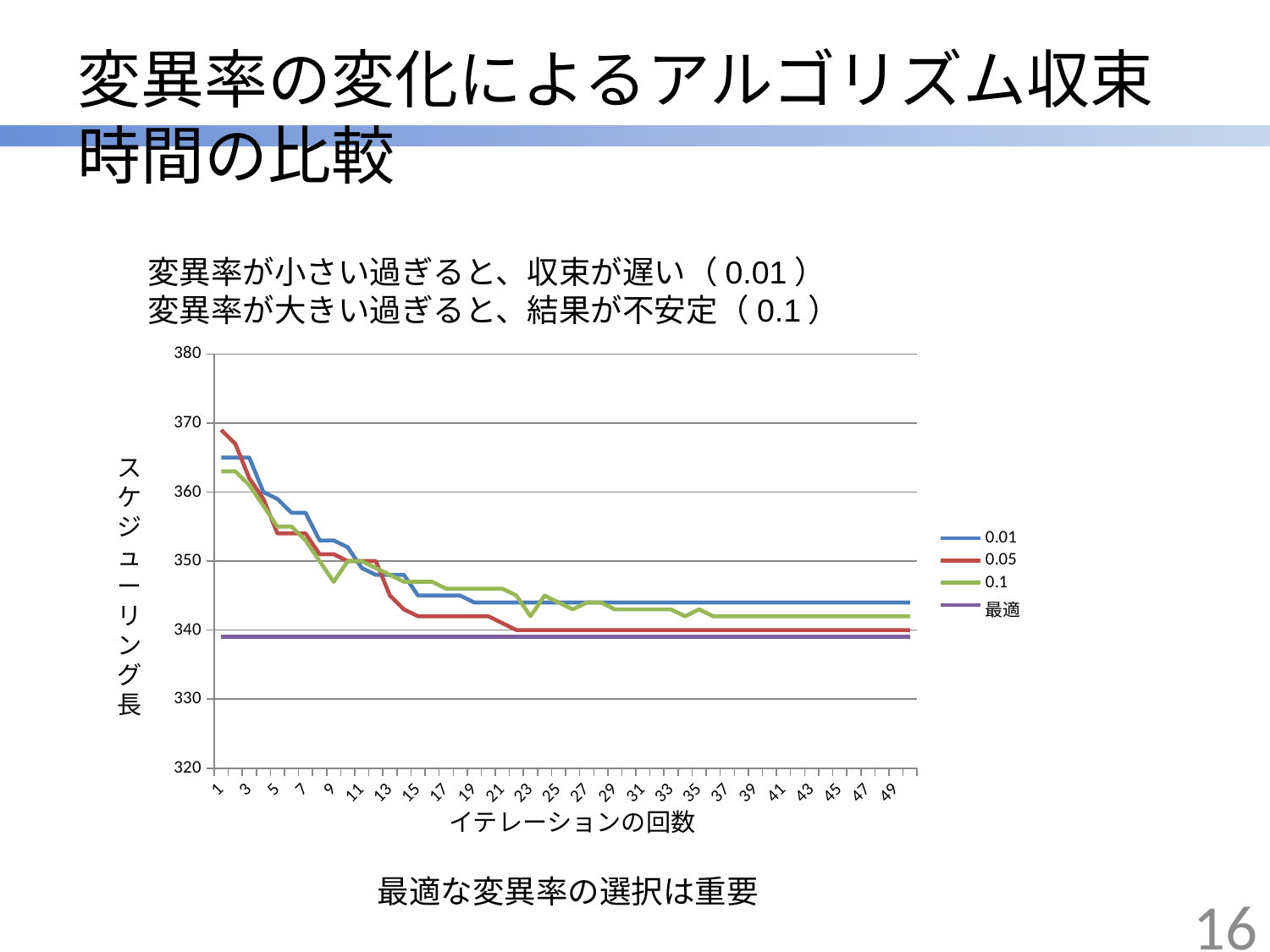

# 変異率の変化によるアルゴリズム収束時間の比較
変異率が小さい過ぎると、収束が遅い（0.01）
変異率が大きい過ぎると、結果が不安定（0.1）

### Chart

| Category | 0.01 | 0.05 | 0.1 | 最適 |
|---|---|---|---|---|
| 1 | 365.0 | 369.0 | 363.0 | 339.0 |
| 2 | 365.0 | 367.0 | 363.0 | 339.0 |
| 3 | 365.0 | 362.0 | 361.0 | 339.0 |
| 4 | 360.0 | 359.0 | 358.0 | 339.0 |
| 5 | 359.0 | 354.0 | 355.0 | 339.0 |
| 6 | 357.0 | 354.0 | 355.0 | 339.0 |
| 7 | 357.0 | 354.0 | 353.0 | 339.0 |
| 8 | 353.0 | 351.0 | 350.0 | 339.0 |
| 9 | 353.0 | 351.0 | 347.0 | 339.0 |
| 10 | 352.0 | 350.0 | 350.0 | 339.0 |
| 11 | 349.0 | 350.0 | 350.0 | 339.0 |
| 12 | 348.0 | 350.0 | 349.0 | 339.0 |
| 13 | 348.0 | 345.0 | 348.0 | 339.0 |
| 14 | 348.0 | 343.0 | 347.0 | 339.0 |
| 15 | 345.0 | 342.0 | 347.0 | 339.0 |
| 16 | 345.0 | 342.0 | 347.0 | 339.0 |
| 17 | 345.0 | 342.0 | 346.0 | 339.0 |
| 18 | 345.0 | 342.0 | 346.0 | 339.0 |
| 19 | 344.0 | 342.0 | 346.0 | 339.0 |
| 20 | 344.0 | 342.0 | 346.0 | 339.0 |
| 21 | 344.0 | 341.0 | 346.0 | 339.0 |
| 22 | 344.0 | 340.0 | 345.0 | 339.0 |
| 23 | 344.0 | 340.0 | 342.0 | 339.0 |
| 24 | 344.0 | 340.0 | 345.0 | 339.0 |
| 25 | 344.0 | 340.0 | 344.0 | 339.0 |
| 26 | 344.0 | 340.0 | 343.0 | 339.0 |
| 27 | 344.0 | 340.0 | 344.0 | 339.0 |
| 28 | 344.0 | 340.0 | 344.0 | 339.0 |
| 29 | 344.0 | 340.0 | 343.0 | 339.0 |
| 30 | 344.0 | 340.0 | 343.0 | 339.0 |
| 31 | 344.0 | 340.0 | 343.0 | 339.0 |
| 32 | 344.0 | 340.0 | 343.0 | 339.0 |
| 33 | 344.0 | 340.0 | 343.0 | 339.0 |
| 34 | 344.0 | 340.0 | 342.0 | 339.0 |
| 35 | 344.0 | 340.0 | 343.0 | 339.0 |
| 36 | 344.0 | 340.0 | 342.0 | 339.0 |
| 37 | 344.0 | 340.0 | 342.0 | 339.0 |
| 38 | 344.0 | 340.0 | 342.0 | 339.0 |
| 39 | 344.0 | 340.0 | 342.0 | 339.0 |
| 40 | 344.0 | 340.0 | 342.0 | 339.0 |
| 41 | 344.0 | 340.0 | 342.0 | 339.0 |
| 42 | 344.0 | 340.0 | 342.0 | 339.0 |
| 43 | 344.0 | 340.0 | 342.0 | 339.0 |
| 44 | 344.0 | 340.0 | 342.0 | 339.0 |
| 45 | 344.0 | 340.0 | 342.0 | 339.0 |
| 46 | 344.0 | 340.0 | 342.0 | 339.0 |
| 47 | 344.0 | 340.0 | 342.0 | 339.0 |
| 48 | 344.0 | 340.0 | 342.0 | 339.0 |
| 49 | 344.0 | 340.0 | 342.0 | 339.0 |
|  | 344.0 | 340.0 | 342.0 | 339.0 |
スケジューリング長
イテレーションの回数
最適な変異率の選択は重要
16